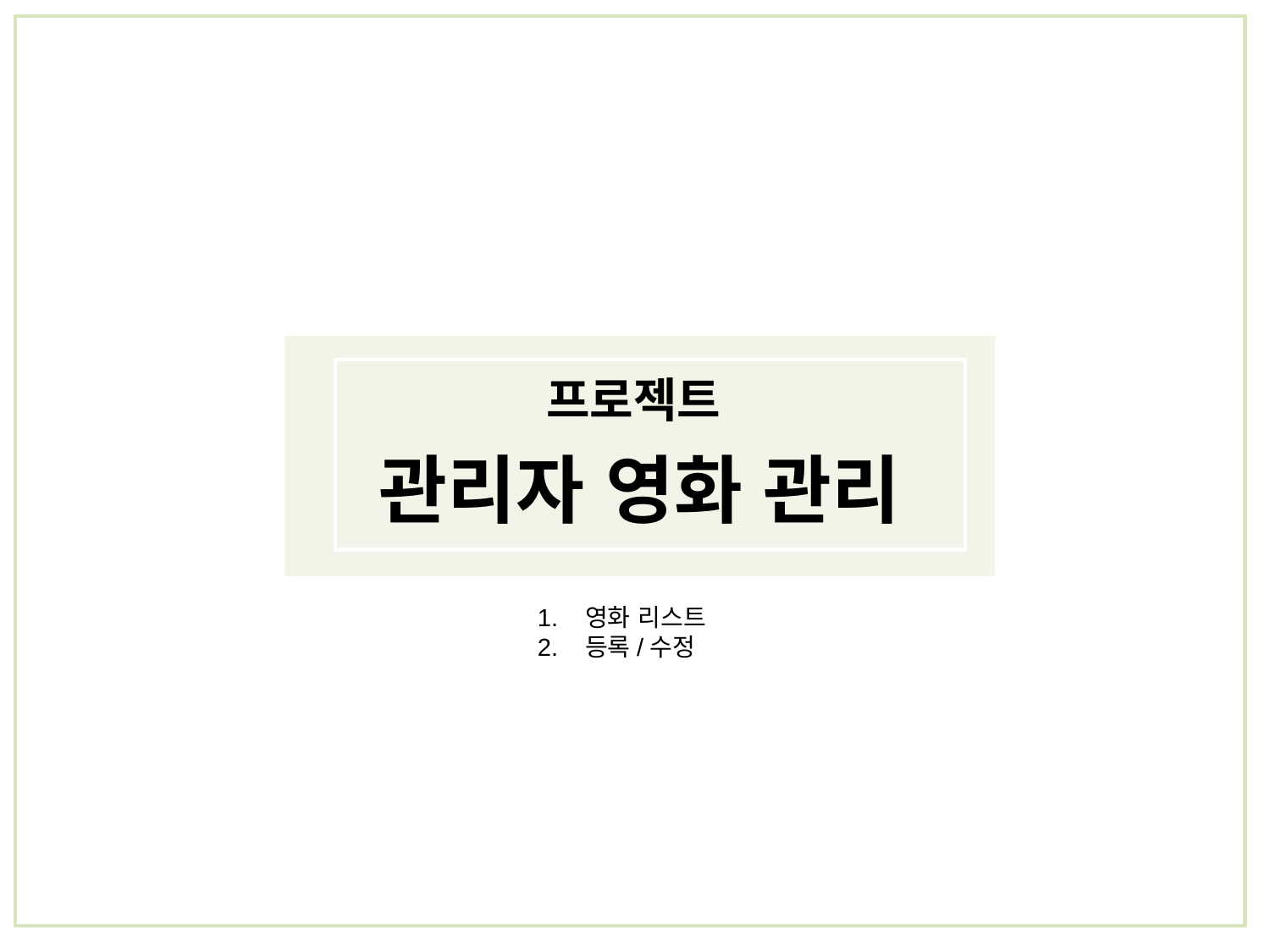

프로젝트
관리자 영화 관리

영화 리스트
등록/수정